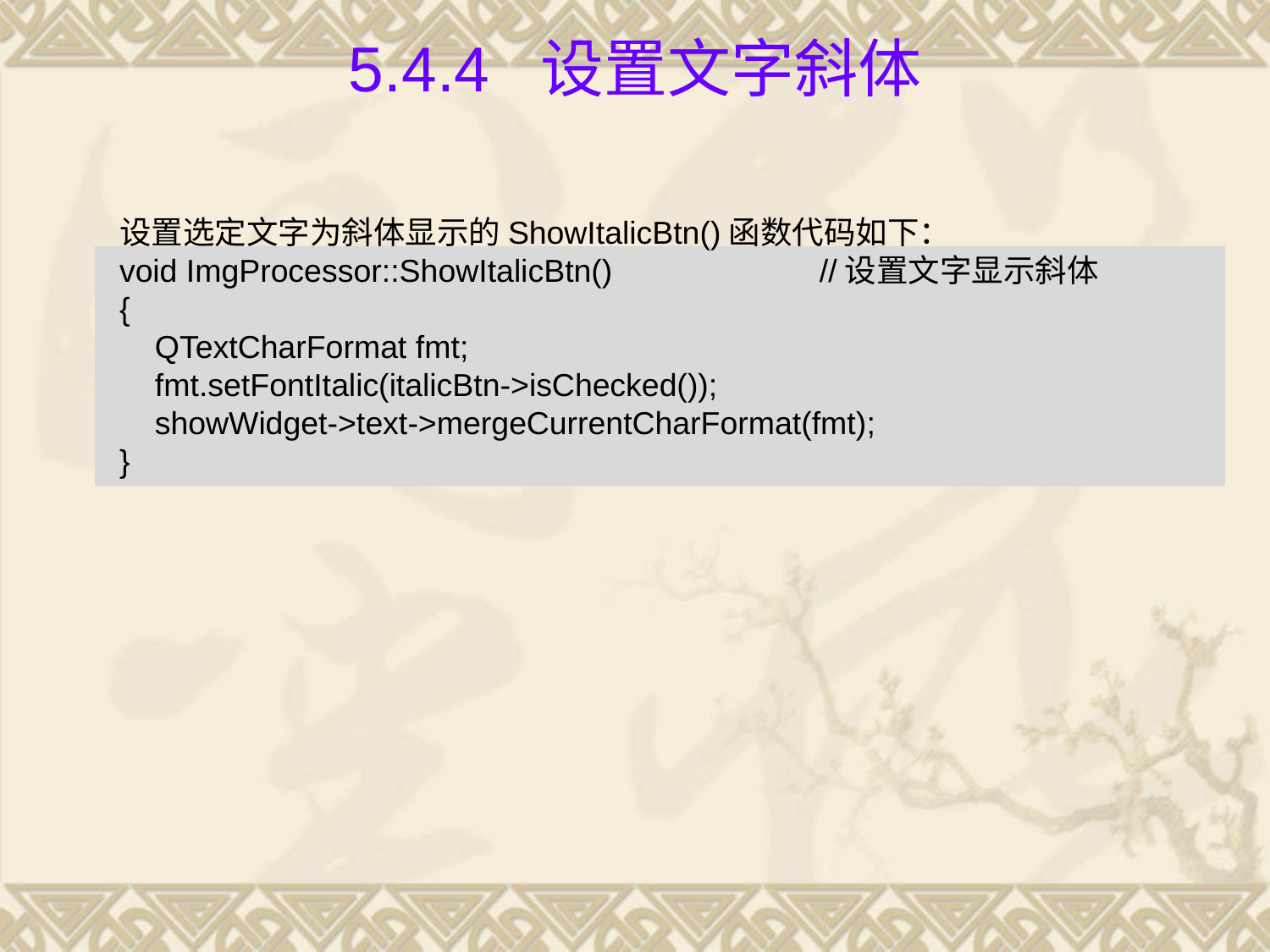

# 5.4.4  设置文字斜体
设置选定文字为斜体显示的ShowItalicBtn()函数代码如下：
void ImgProcessor::ShowItalicBtn()		//设置文字显示斜体
{
    QTextCharFormat fmt;
    fmt.setFontItalic(italicBtn->isChecked());
    showWidget->text->mergeCurrentCharFormat(fmt);
}